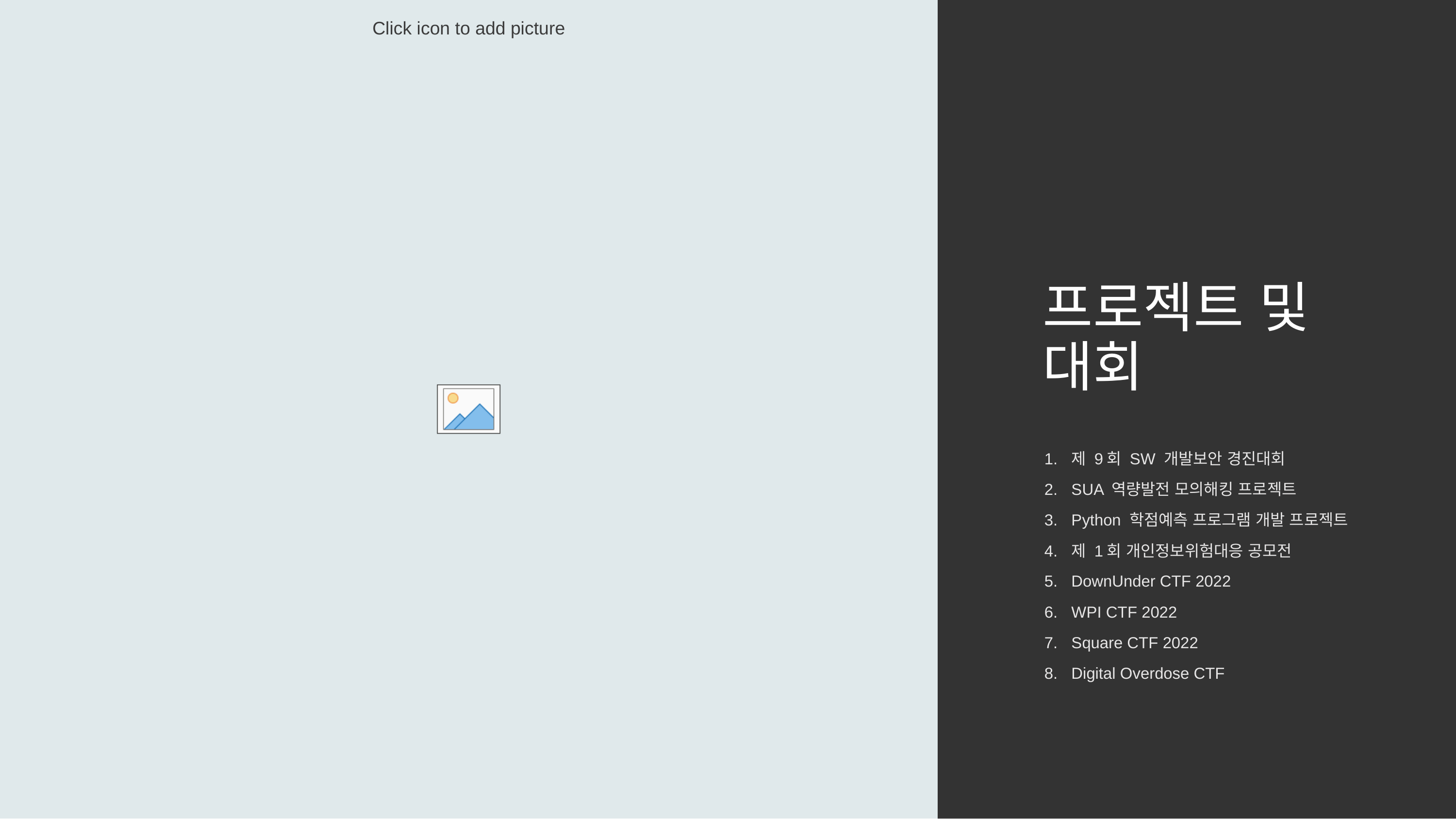

# 프로젝트 및 대회
제 9회 SW 개발보안 경진대회
SUA 역량발전 모의해킹 프로젝트
Python 학점예측 프로그램 개발 프로젝트
제 1회 개인정보위험대응 공모전
DownUnder CTF 2022
WPI CTF 2022
Square CTF 2022
Digital Overdose CTF